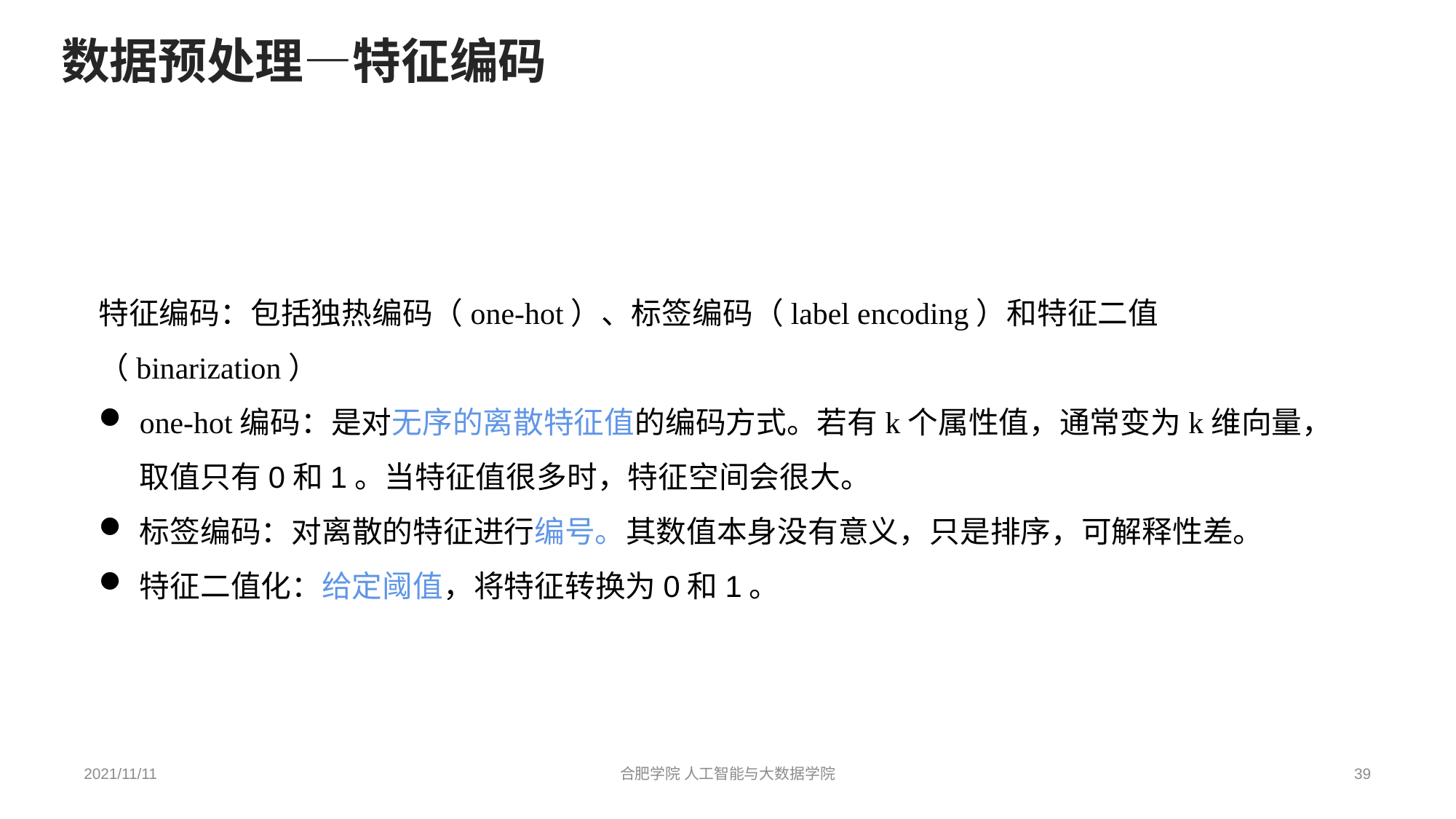

数据预处理—特征编码
特征编码：包括独热编码（one-hot）、标签编码（label encoding）和特征二值（binarization）
one-hot编码：是对无序的离散特征值的编码方式。若有k个属性值，通常变为k维向量，取值只有0和1。当特征值很多时，特征空间会很大。
标签编码：对离散的特征进行编号。其数值本身没有意义，只是排序，可解释性差。
特征二值化：给定阈值，将特征转换为0和1。
2021/11/11
合肥学院 人工智能与大数据学院
39